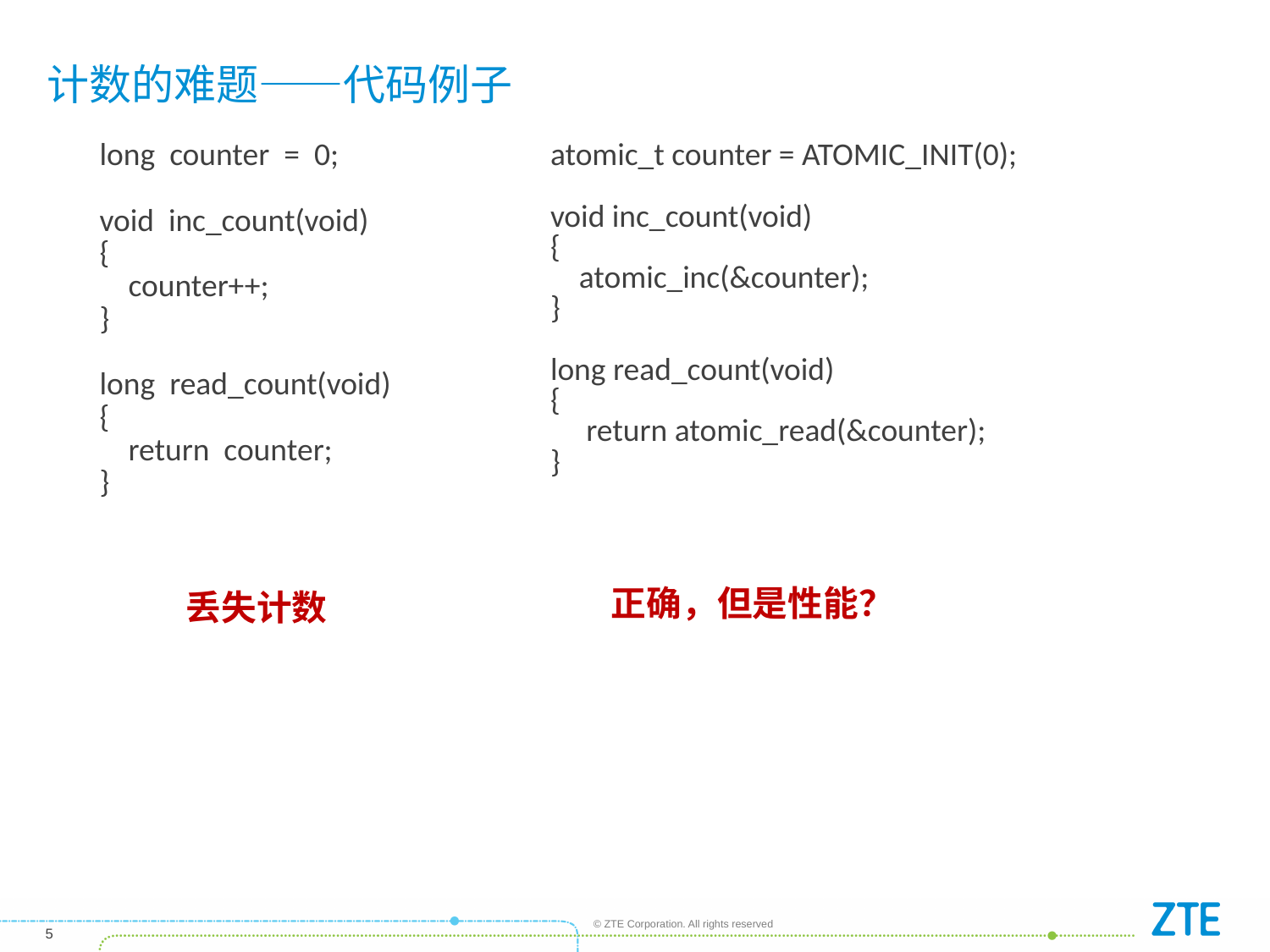

# 计数的难题——代码例子
atomic_t counter = ATOMIC_INIT(0);

void inc_count(void)
{
    atomic_inc(&counter);
}

long read_count(void)
{
     return atomic_read(&counter);
}
long  counter  =  0;

void  inc_count(void)
{
    counter++;
}

long  read_count(void)
{
    return  counter;
}
正确，但是性能？
丢失计数